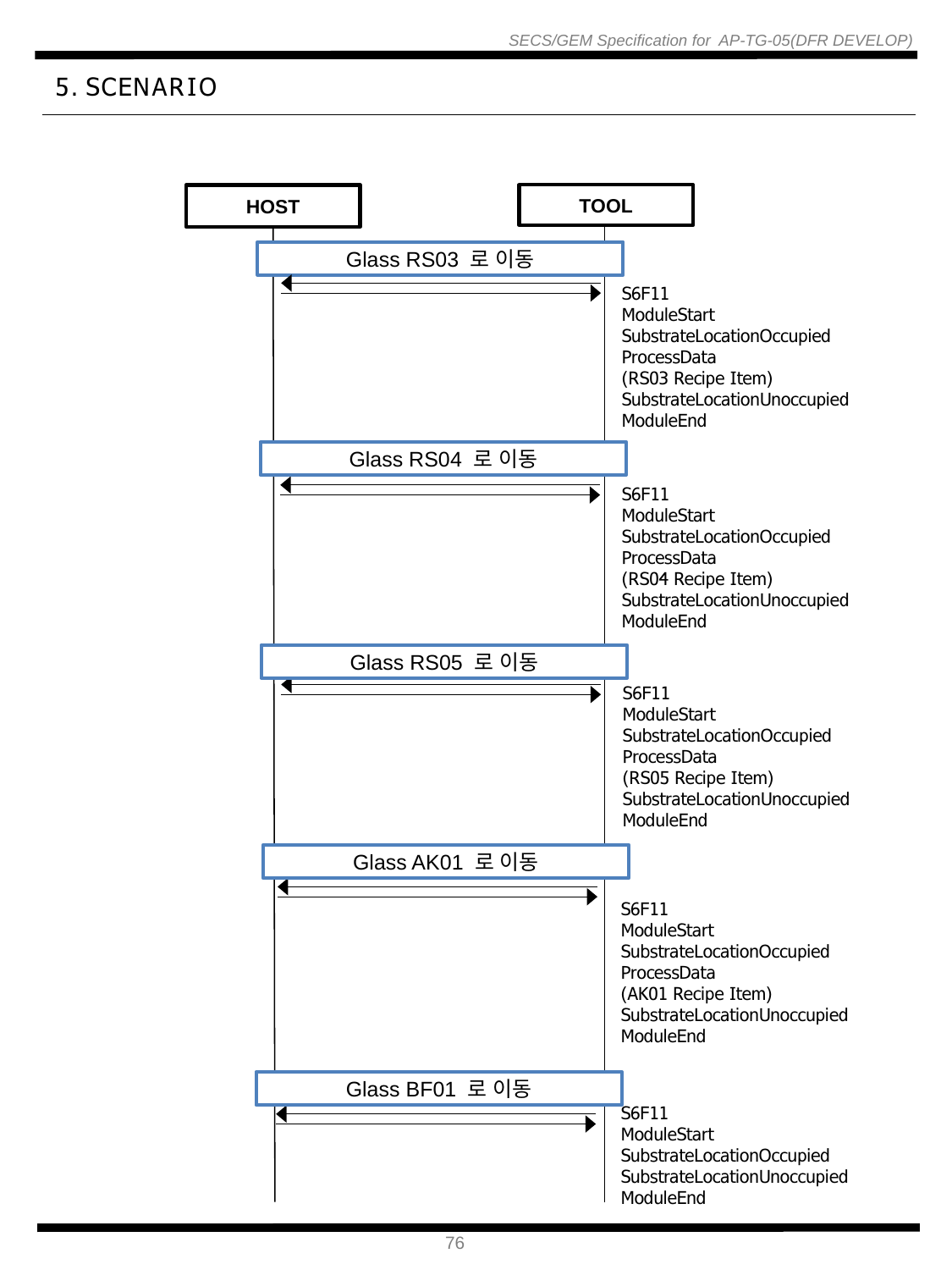

5. SCENARIO
HOST
TOOL
Glass RS03 로 이동
S6F11
ModuleStart
SubstrateLocationOccupied
ProcessData
(RS03 Recipe Item)
SubstrateLocationUnoccupied
ModuleEnd
Glass RS04 로 이동
S6F11
ModuleStart
SubstrateLocationOccupied
ProcessData
(RS04 Recipe Item)
SubstrateLocationUnoccupied
ModuleEnd
Glass RS05 로 이동
S6F11
ModuleStart
SubstrateLocationOccupied
ProcessData
(RS05 Recipe Item)
SubstrateLocationUnoccupied
ModuleEnd
Glass AK01 로 이동
S6F11
ModuleStart
SubstrateLocationOccupied
ProcessData
(AK01 Recipe Item)
SubstrateLocationUnoccupied
ModuleEnd
Glass BF01 로 이동
S6F11
ModuleStart
SubstrateLocationOccupied
SubstrateLocationUnoccupied
ModuleEnd